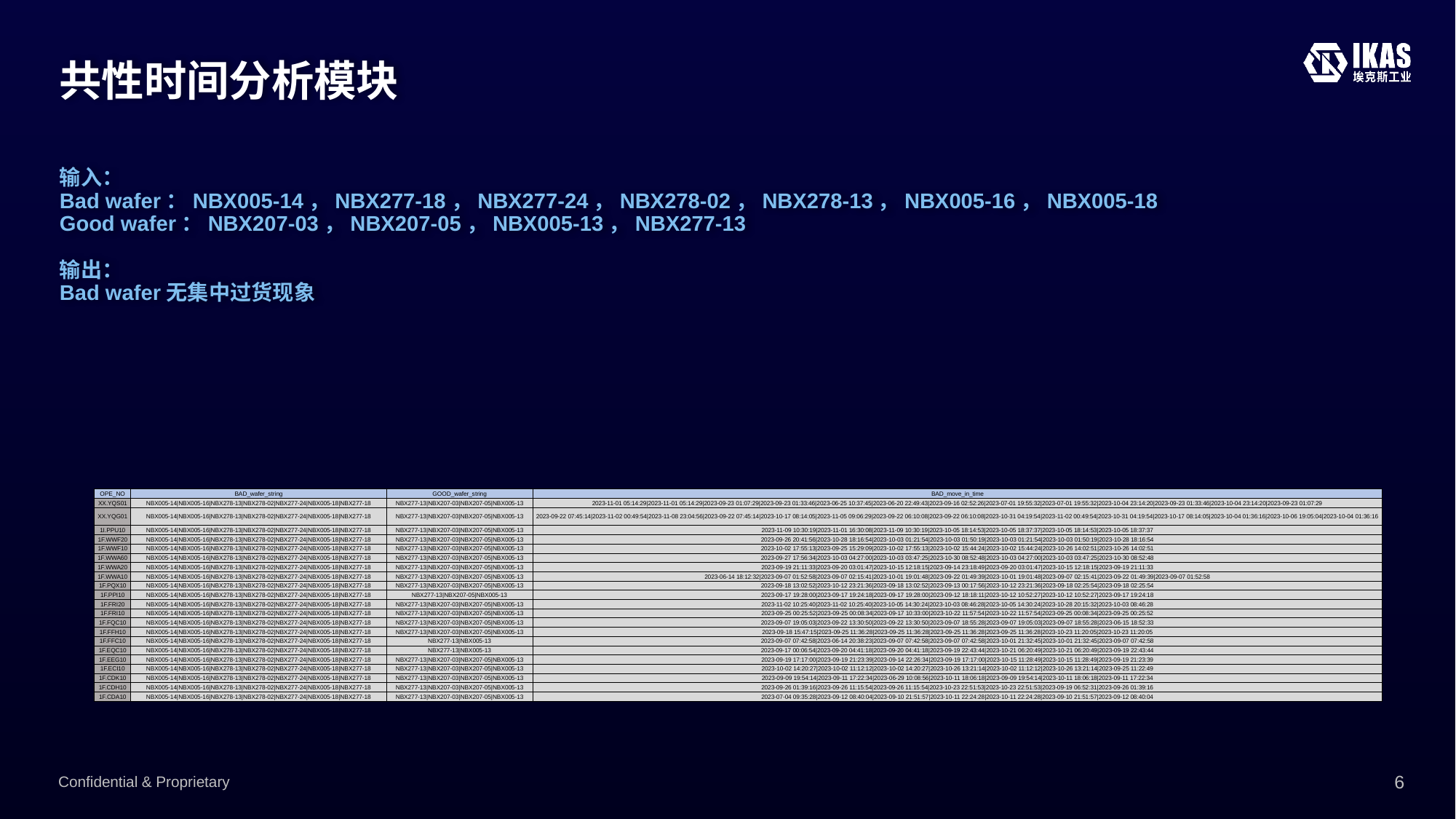

# 共性时间分析模块
输入：
Bad wafer：NBX005-14，NBX277-18，NBX277-24，NBX278-02，NBX278-13，NBX005-16，NBX005-18
Good wafer：NBX207-03，NBX207-05，NBX005-13，NBX277-13

输出：
Bad wafer无集中过货现象
| OPE\_NO | BAD\_wafer\_string | GOOD\_wafer\_string | BAD\_move\_in\_time |
| --- | --- | --- | --- |
| XX.YQS01 | NBX005-14|NBX005-16|NBX278-13|NBX278-02|NBX277-24|NBX005-18|NBX277-18 | NBX277-13|NBX207-03|NBX207-05|NBX005-13 | 2023-11-01 05:14:29|2023-11-01 05:14:29|2023-09-23 01:07:29|2023-09-23 01:33:46|2023-06-25 10:37:45|2023-06-20 22:49:43|2023-09-16 02:52:26|2023-07-01 19:55:32|2023-07-01 19:55:32|2023-10-04 23:14:20|2023-09-23 01:33:46|2023-10-04 23:14:20|2023-09-23 01:07:29 |
| XX.YQG01 | NBX005-14|NBX005-16|NBX278-13|NBX278-02|NBX277-24|NBX005-18|NBX277-18 | NBX277-13|NBX207-03|NBX207-05|NBX005-13 | 2023-09-22 07:45:14|2023-11-02 00:49:54|2023-11-08 23:04:56|2023-09-22 07:45:14|2023-10-17 08:14:05|2023-11-05 09:06:29|2023-09-22 06:10:08|2023-09-22 06:10:08|2023-10-31 04:19:54|2023-11-02 00:49:54|2023-10-31 04:19:54|2023-10-17 08:14:05|2023-10-04 01:36:16|2023-10-06 19:05:04|2023-10-04 01:36:16 |
| 1I.PPU10 | NBX005-14|NBX005-16|NBX278-13|NBX278-02|NBX277-24|NBX005-18|NBX277-18 | NBX277-13|NBX207-03|NBX207-05|NBX005-13 | 2023-11-09 10:30:19|2023-11-01 16:30:08|2023-11-09 10:30:19|2023-10-05 18:14:53|2023-10-05 18:37:37|2023-10-05 18:14:53|2023-10-05 18:37:37 |
| 1F.WWF20 | NBX005-14|NBX005-16|NBX278-13|NBX278-02|NBX277-24|NBX005-18|NBX277-18 | NBX277-13|NBX207-03|NBX207-05|NBX005-13 | 2023-09-26 20:41:56|2023-10-28 18:16:54|2023-10-03 01:21:54|2023-10-03 01:50:19|2023-10-03 01:21:54|2023-10-03 01:50:19|2023-10-28 18:16:54 |
| 1F.WWF10 | NBX005-14|NBX005-16|NBX278-13|NBX278-02|NBX277-24|NBX005-18|NBX277-18 | NBX277-13|NBX207-03|NBX207-05|NBX005-13 | 2023-10-02 17:55:13|2023-09-25 15:29:09|2023-10-02 17:55:13|2023-10-02 15:44:24|2023-10-02 15:44:24|2023-10-26 14:02:51|2023-10-26 14:02:51 |
| 1F.WWA60 | NBX005-14|NBX005-16|NBX278-13|NBX278-02|NBX277-24|NBX005-18|NBX277-18 | NBX277-13|NBX207-03|NBX207-05|NBX005-13 | 2023-09-27 17:56:34|2023-10-03 04:27:00|2023-10-03 03:47:25|2023-10-30 08:52:48|2023-10-03 04:27:00|2023-10-03 03:47:25|2023-10-30 08:52:48 |
| 1F.WWA20 | NBX005-14|NBX005-16|NBX278-13|NBX278-02|NBX277-24|NBX005-18|NBX277-18 | NBX277-13|NBX207-03|NBX207-05|NBX005-13 | 2023-09-19 21:11:33|2023-09-20 03:01:47|2023-10-15 12:18:15|2023-09-14 23:18:49|2023-09-20 03:01:47|2023-10-15 12:18:15|2023-09-19 21:11:33 |
| 1F.WWA10 | NBX005-14|NBX005-16|NBX278-13|NBX278-02|NBX277-24|NBX005-18|NBX277-18 | NBX277-13|NBX207-03|NBX207-05|NBX005-13 | 2023-06-14 18:12:32|2023-09-07 01:52:58|2023-09-07 02:15:41|2023-10-01 19:01:48|2023-09-22 01:49:39|2023-10-01 19:01:48|2023-09-07 02:15:41|2023-09-22 01:49:39|2023-09-07 01:52:58 |
| 1F.PQX10 | NBX005-14|NBX005-16|NBX278-13|NBX278-02|NBX277-24|NBX005-18|NBX277-18 | NBX277-13|NBX207-03|NBX207-05|NBX005-13 | 2023-09-18 13:02:52|2023-10-12 23:21:36|2023-09-18 13:02:52|2023-09-13 00:17:56|2023-10-12 23:21:36|2023-09-18 02:25:54|2023-09-18 02:25:54 |
| 1F.PPI10 | NBX005-14|NBX005-16|NBX278-13|NBX278-02|NBX277-24|NBX005-18|NBX277-18 | NBX277-13|NBX207-05|NBX005-13 | 2023-09-17 19:28:00|2023-09-17 19:24:18|2023-09-17 19:28:00|2023-09-12 18:18:11|2023-10-12 10:52:27|2023-10-12 10:52:27|2023-09-17 19:24:18 |
| 1F.FRI20 | NBX005-14|NBX005-16|NBX278-13|NBX278-02|NBX277-24|NBX005-18|NBX277-18 | NBX277-13|NBX207-03|NBX207-05|NBX005-13 | 2023-11-02 10:25:40|2023-11-02 10:25:40|2023-10-05 14:30:24|2023-10-03 08:46:28|2023-10-05 14:30:24|2023-10-28 20:15:32|2023-10-03 08:46:28 |
| 1F.FRI10 | NBX005-14|NBX005-16|NBX278-13|NBX278-02|NBX277-24|NBX005-18|NBX277-18 | NBX277-13|NBX207-03|NBX207-05|NBX005-13 | 2023-09-25 00:25:52|2023-09-25 00:08:34|2023-09-17 10:33:00|2023-10-22 11:57:54|2023-10-22 11:57:54|2023-09-25 00:08:34|2023-09-25 00:25:52 |
| 1F.FQC10 | NBX005-14|NBX005-16|NBX278-13|NBX278-02|NBX277-24|NBX005-18|NBX277-18 | NBX277-13|NBX207-03|NBX207-05|NBX005-13 | 2023-09-07 19:05:03|2023-09-22 13:30:50|2023-09-22 13:30:50|2023-09-07 18:55:28|2023-09-07 19:05:03|2023-09-07 18:55:28|2023-06-15 18:52:33 |
| 1F.FFH10 | NBX005-14|NBX005-16|NBX278-13|NBX278-02|NBX277-24|NBX005-18|NBX277-18 | NBX277-13|NBX207-03|NBX207-05|NBX005-13 | 2023-09-18 15:47:15|2023-09-25 11:36:28|2023-09-25 11:36:28|2023-09-25 11:36:28|2023-09-25 11:36:28|2023-10-23 11:20:05|2023-10-23 11:20:05 |
| 1F.FFC10 | NBX005-14|NBX005-16|NBX278-13|NBX278-02|NBX277-24|NBX005-18|NBX277-18 | NBX277-13|NBX005-13 | 2023-09-07 07:42:58|2023-06-14 20:38:23|2023-09-07 07:42:58|2023-09-07 07:42:58|2023-10-01 21:32:45|2023-10-01 21:32:45|2023-09-07 07:42:58 |
| 1F.EQC10 | NBX005-14|NBX005-16|NBX278-13|NBX278-02|NBX277-24|NBX005-18|NBX277-18 | NBX277-13|NBX005-13 | 2023-09-17 00:06:54|2023-09-20 04:41:18|2023-09-20 04:41:18|2023-09-19 22:43:44|2023-10-21 06:20:49|2023-10-21 06:20:49|2023-09-19 22:43:44 |
| 1F.EEG10 | NBX005-14|NBX005-16|NBX278-13|NBX278-02|NBX277-24|NBX005-18|NBX277-18 | NBX277-13|NBX207-03|NBX207-05|NBX005-13 | 2023-09-19 17:17:00|2023-09-19 21:23:39|2023-09-14 22:26:34|2023-09-19 17:17:00|2023-10-15 11:28:49|2023-10-15 11:28:49|2023-09-19 21:23:39 |
| 1F.ECI10 | NBX005-14|NBX005-16|NBX278-13|NBX278-02|NBX277-24|NBX005-18|NBX277-18 | NBX277-13|NBX207-03|NBX207-05|NBX005-13 | 2023-10-02 14:20:27|2023-10-02 11:12:12|2023-10-02 14:20:27|2023-10-26 13:21:14|2023-10-02 11:12:12|2023-10-26 13:21:14|2023-09-25 11:22:49 |
| 1F.CDK10 | NBX005-14|NBX005-16|NBX278-13|NBX278-02|NBX277-24|NBX005-18|NBX277-18 | NBX277-13|NBX207-03|NBX207-05|NBX005-13 | 2023-09-09 19:54:14|2023-09-11 17:22:34|2023-06-29 10:08:56|2023-10-11 18:06:18|2023-09-09 19:54:14|2023-10-11 18:06:18|2023-09-11 17:22:34 |
| 1F.CDH10 | NBX005-14|NBX005-16|NBX278-13|NBX278-02|NBX277-24|NBX005-18|NBX277-18 | NBX277-13|NBX207-03|NBX207-05|NBX005-13 | 2023-09-26 01:39:16|2023-09-26 11:15:54|2023-09-26 11:15:54|2023-10-23 22:51:53|2023-10-23 22:51:53|2023-09-19 06:52:31|2023-09-26 01:39:16 |
| 1F.CDA10 | NBX005-14|NBX005-16|NBX278-13|NBX278-02|NBX277-24|NBX005-18|NBX277-18 | NBX277-13|NBX207-03|NBX207-05|NBX005-13 | 2023-07-04 09:35:28|2023-09-12 08:40:04|2023-09-10 21:51:57|2023-10-11 22:24:28|2023-10-11 22:24:28|2023-09-10 21:51:57|2023-09-12 08:40:04 |